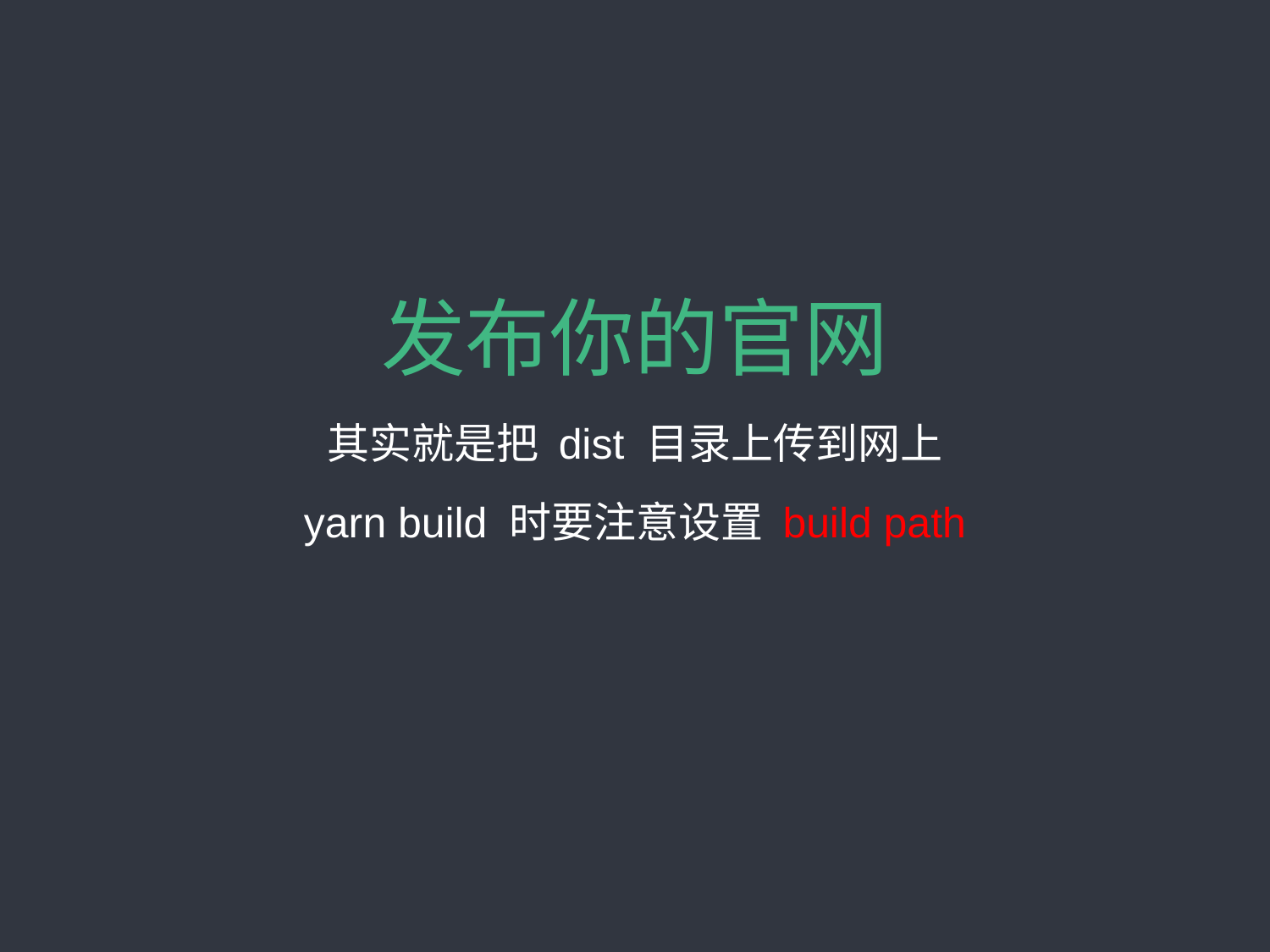

# 发布你的官网
其实就是把 dist 目录上传到网上
yarn build 时要注意设置 build path